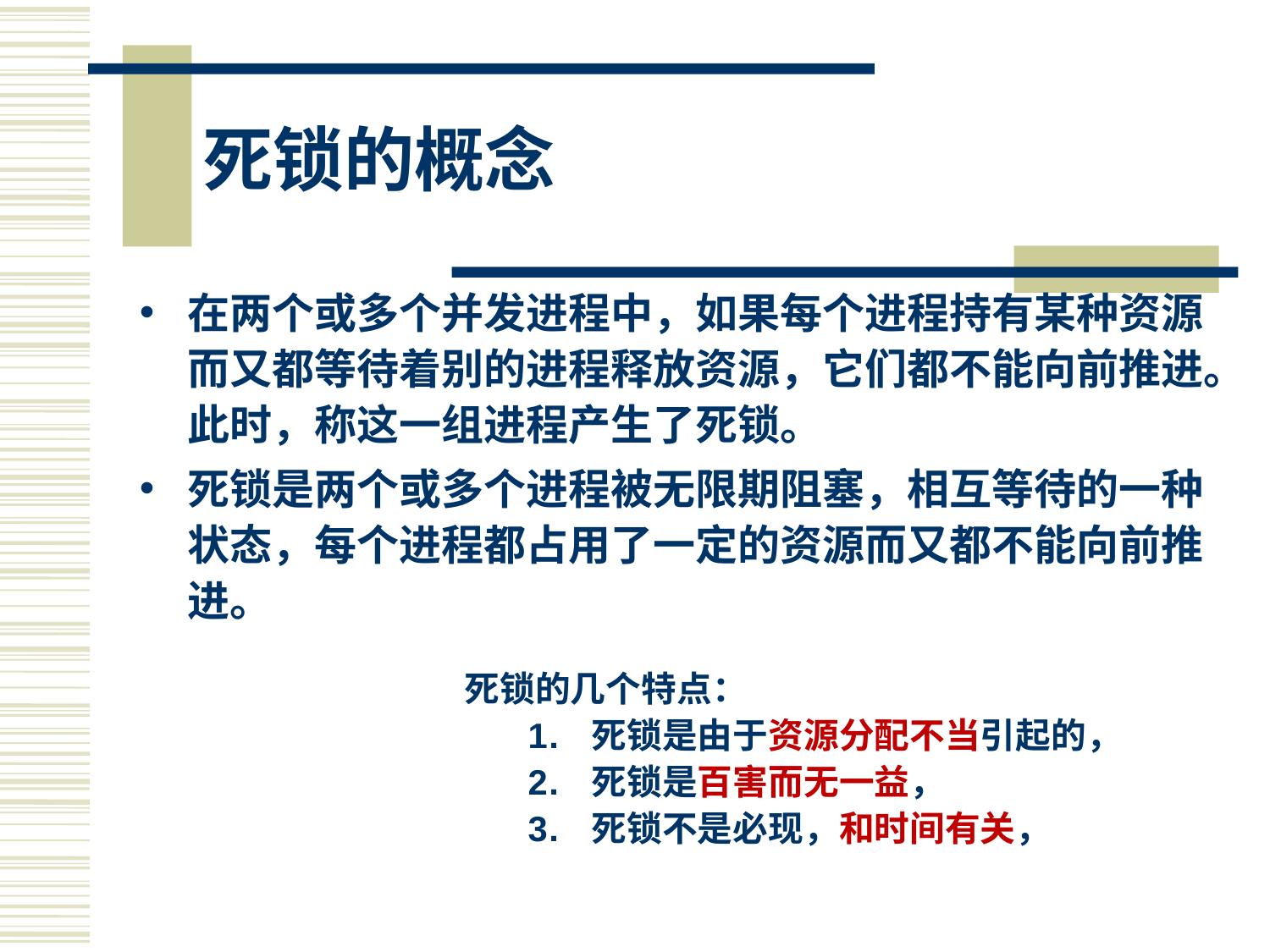

# 死锁的概念
在两个或多个并发进程中，如果每个进程持有某种资源而又都等待着别的进程释放资源，它们都不能向前推进。此时，称这一组进程产生了死锁。
死锁是两个或多个进程被无限期阻塞，相互等待的一种状态，每个进程都占用了一定的资源而又都不能向前推进。
死锁的几个特点：
死锁是由于资源分配不当引起的，
死锁是百害而无一益，
死锁不是必现，和时间有关，